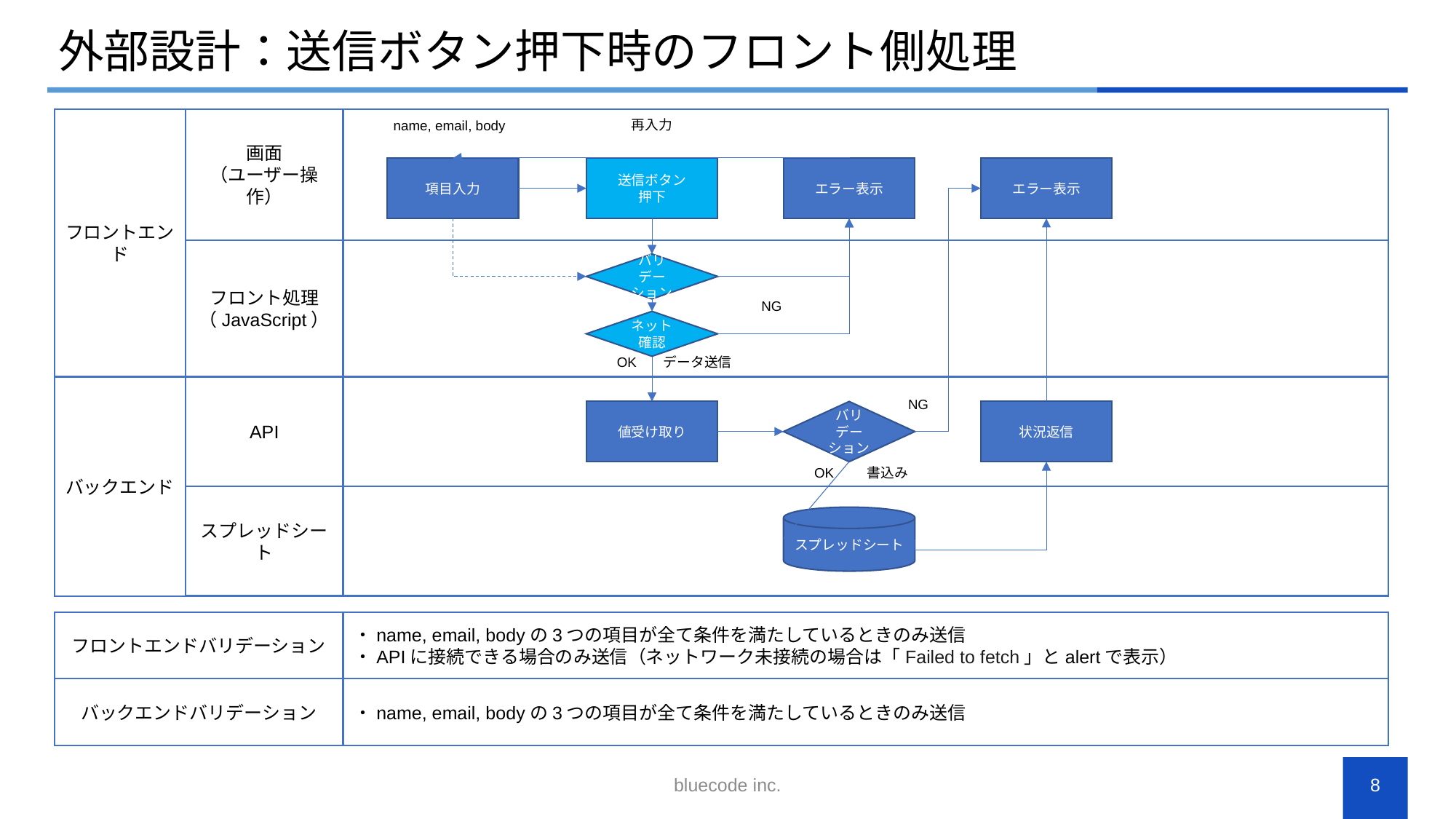

# 外部設計：送信ボタン押下時のフロント側処理
フロントエンド
画面
（ユーザー操作）

再入力
name, email, body
項目入力
送信ボタン
押下
エラー表示
エラー表示
フロント処理
（JavaScript）

バリデーション
NG
ネット
確認
OK
データ送信
バックエンド
API

NG
バリデーション
値受け取り
状況返信
OK
書込み
スプレッドシート

スプレッドシート
フロントエンドバリデーション
・name, email, bodyの3つの項目が全て条件を満たしているときのみ送信
・APIに接続できる場合のみ送信（ネットワーク未接続の場合は「Failed to fetch」とalertで表示）
バックエンドバリデーション
・name, email, bodyの3つの項目が全て条件を満たしているときのみ送信
bluecode inc.
8